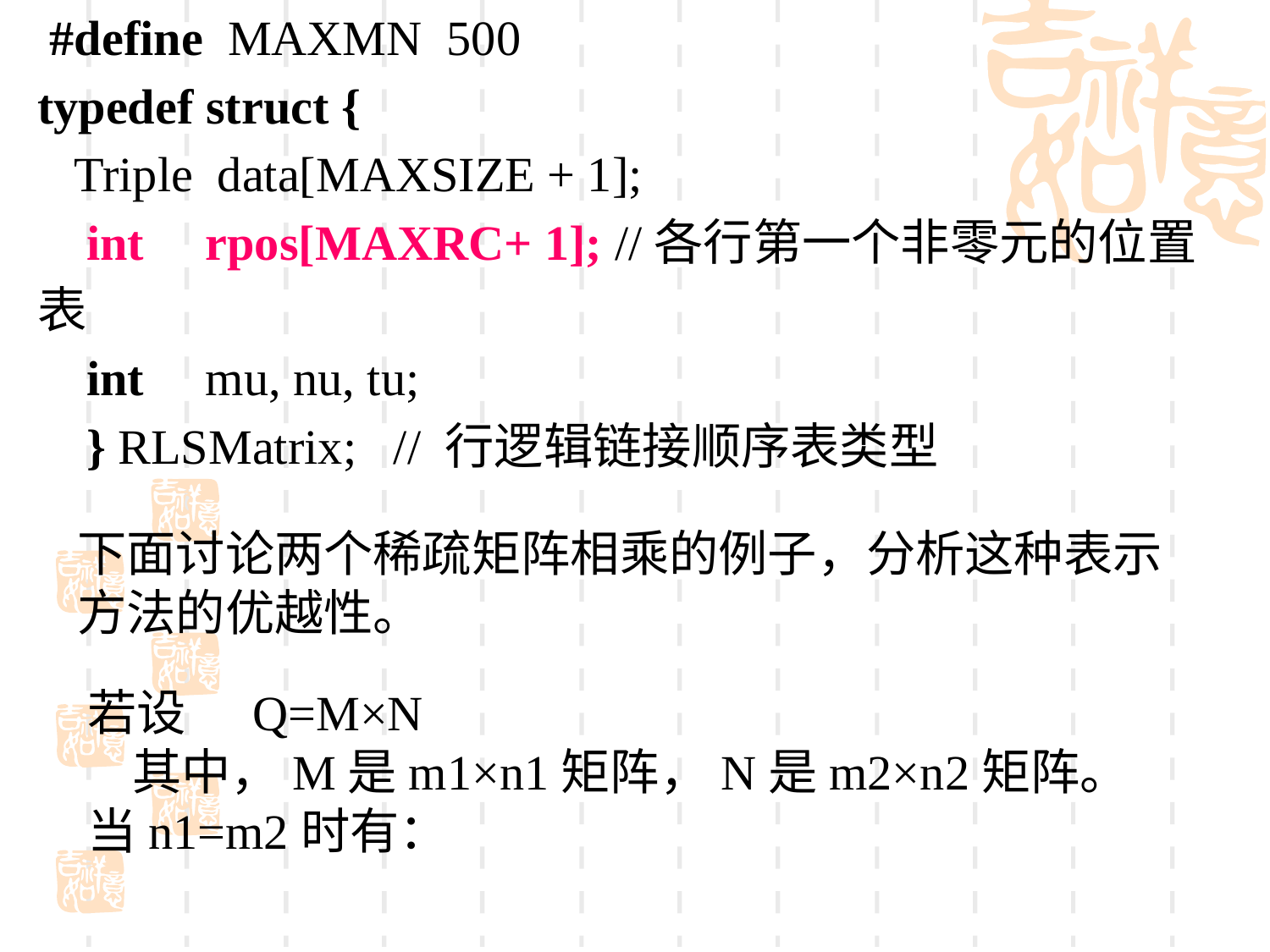

#define  MAXMN  500
typedef struct {
   Triple  data[MAXSIZE + 1];
    int     rpos[MAXRC+ 1]; //各行第一个非零元的位置表
    int     mu, nu, tu;
    } RLSMatrix;   // 行逻辑链接顺序表类型
下面讨论两个稀疏矩阵相乘的例子，分析这种表示方法的优越性。
若设     Q=M×N
   其中，M是m1×n1矩阵，N是m2×n2矩阵。
当n1=m2时有：